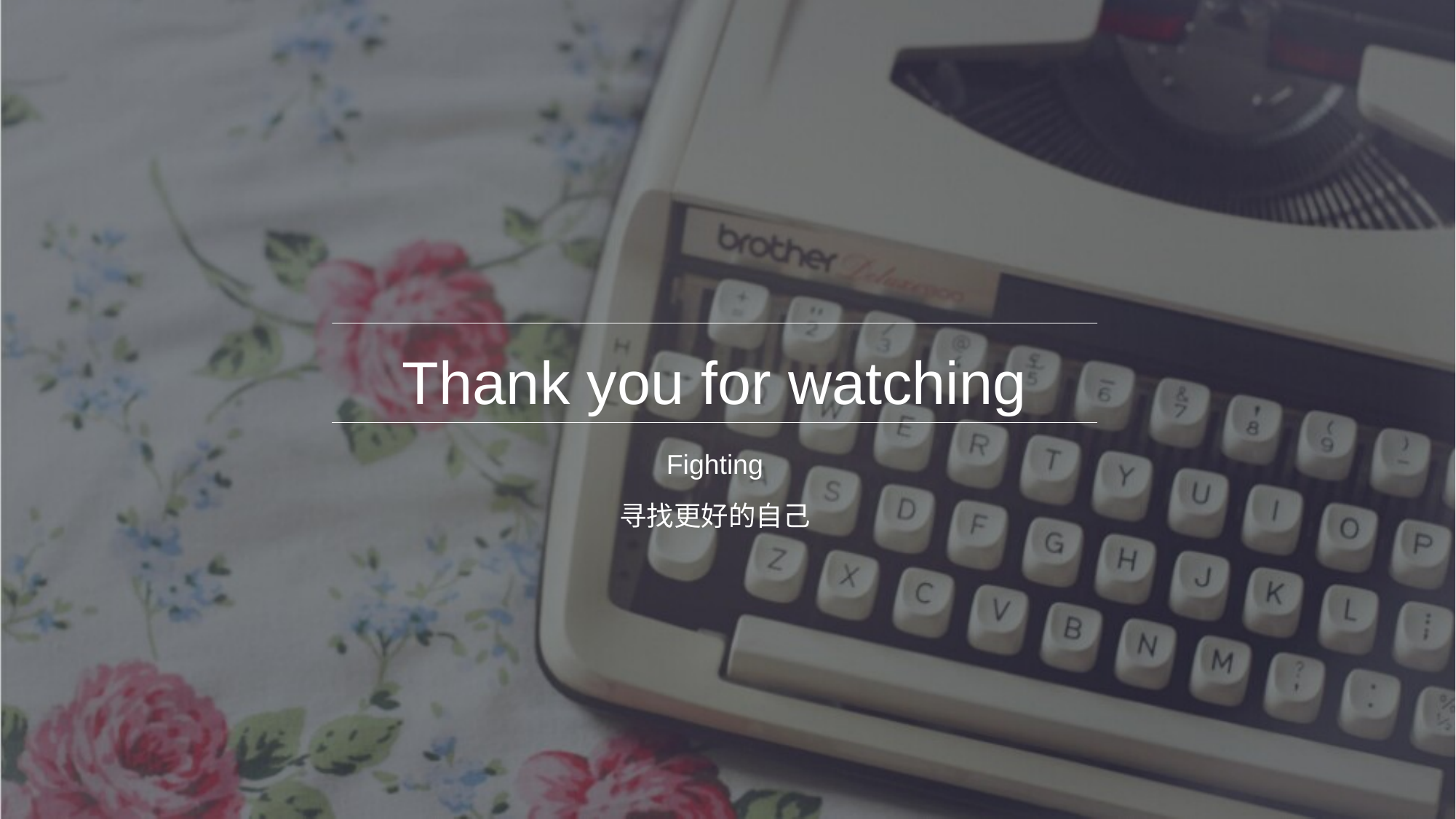

# Thank you for watching
Fighting
寻找更好的自己